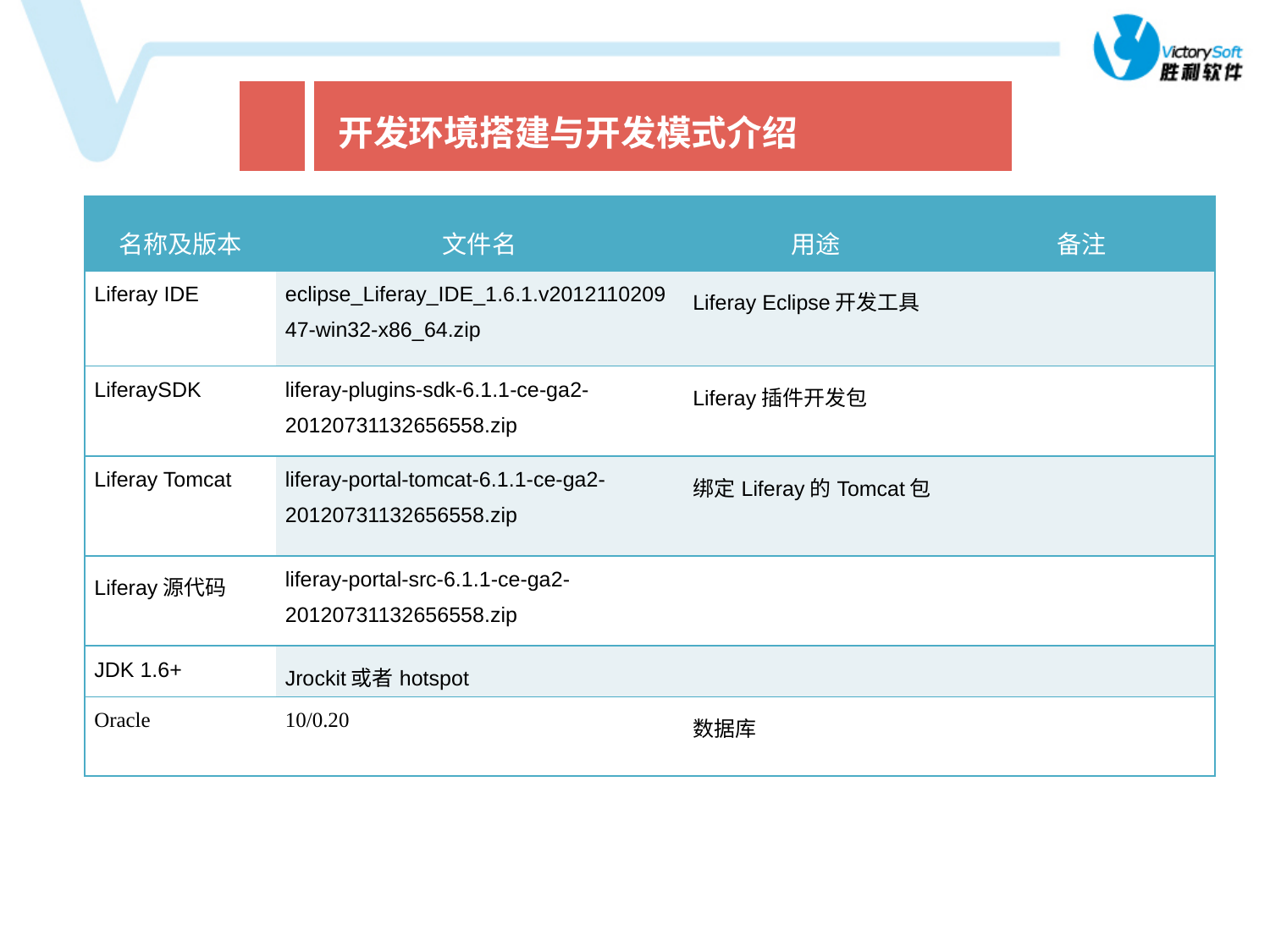

|  | 开发环境搭建与开发模式介绍 |
| --- | --- |
| 名称及版本 | 文件名 | 用途 | 备注 |
| --- | --- | --- | --- |
| Liferay IDE | eclipse\_Liferay\_IDE\_1.6.1.v201211020947-win32-x86\_64.zip | Liferay Eclipse开发工具 |  |
| LiferaySDK | liferay-plugins-sdk-6.1.1-ce-ga2-20120731132656558.zip | Liferay插件开发包 |  |
| Liferay Tomcat | liferay-portal-tomcat-6.1.1-ce-ga2-20120731132656558.zip | 绑定Liferay的Tomcat包 |  |
| Liferay源代码 | liferay-portal-src-6.1.1-ce-ga2-20120731132656558.zip |  |  |
| JDK 1.6+ | Jrockit或者hotspot |  |  |
| Oracle | 10/0.20 | 数据库 |  |